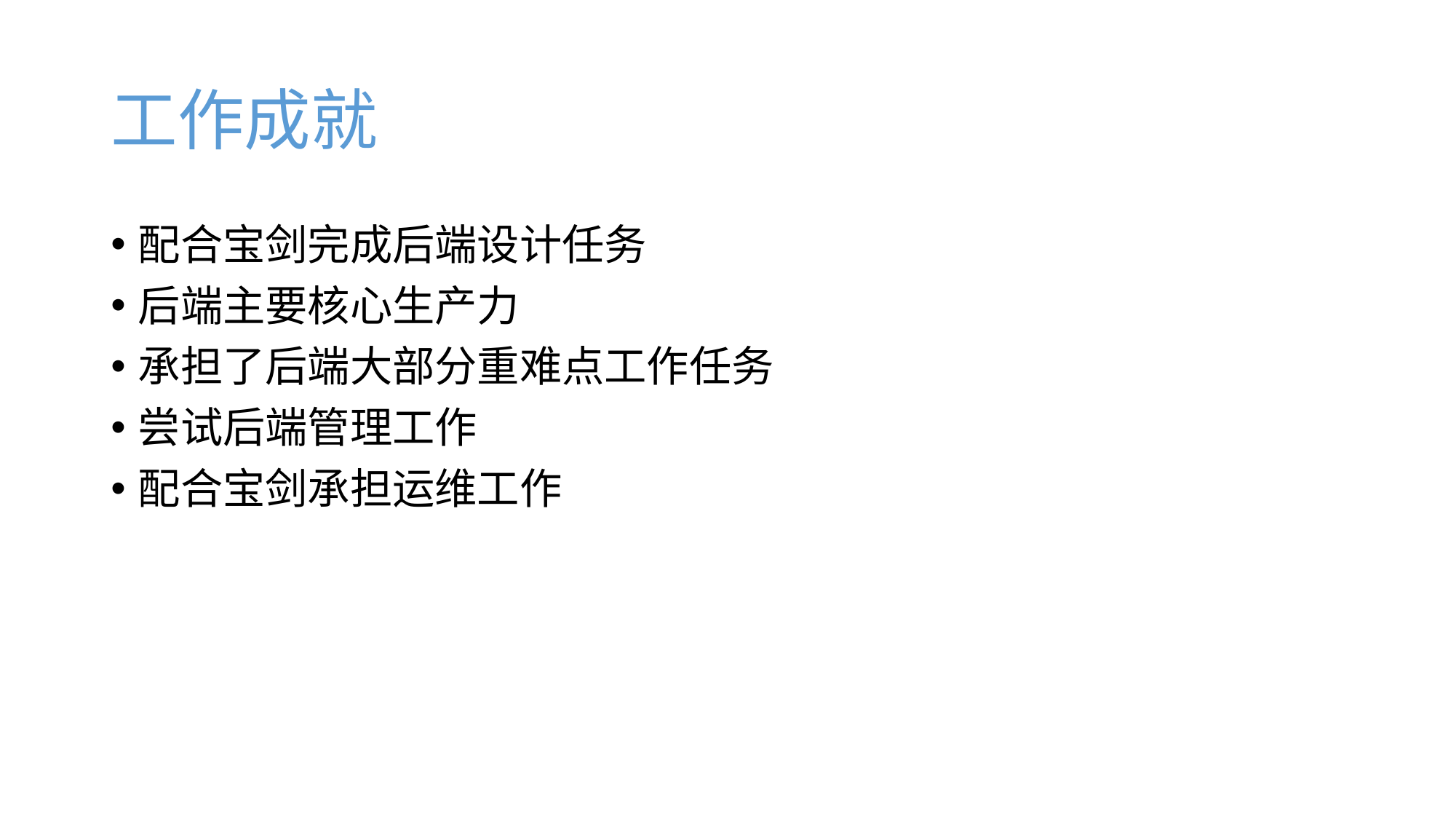

# 工作成就
配合宝剑完成后端设计任务
后端主要核心生产力
承担了后端大部分重难点工作任务
尝试后端管理工作
配合宝剑承担运维工作